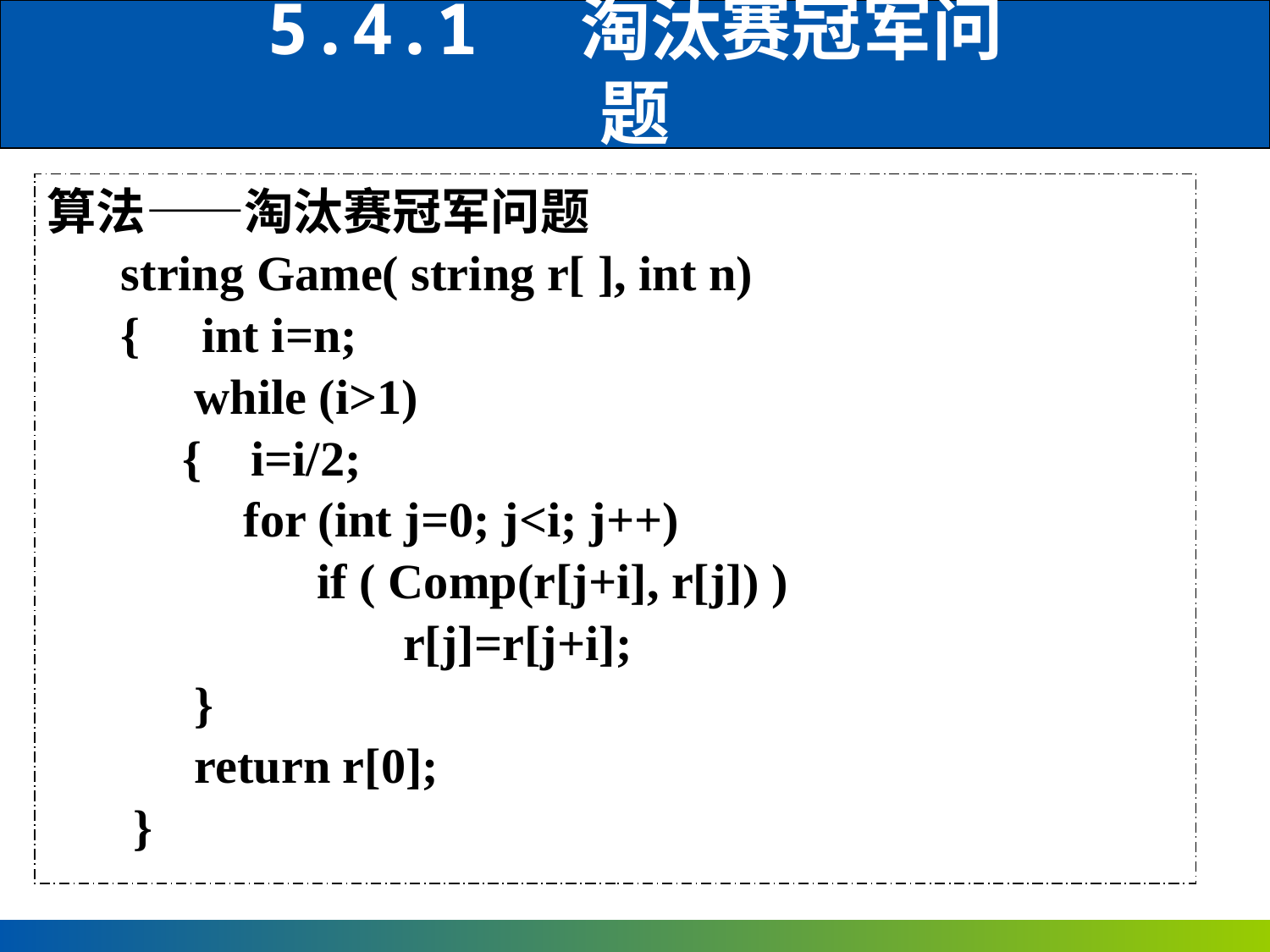

5.4.1  淘汰赛冠军问题
算法——淘汰赛冠军问题
      string Game( string r[ ], int n)
      {     int i=n;
            while (i>1)
           {    i=i/2;
                for (int j=0; j<i; j++)
                      if ( Comp(r[j+i], r[j]) )
                             r[j]=r[j+i];
            }
            return r[0];
       }